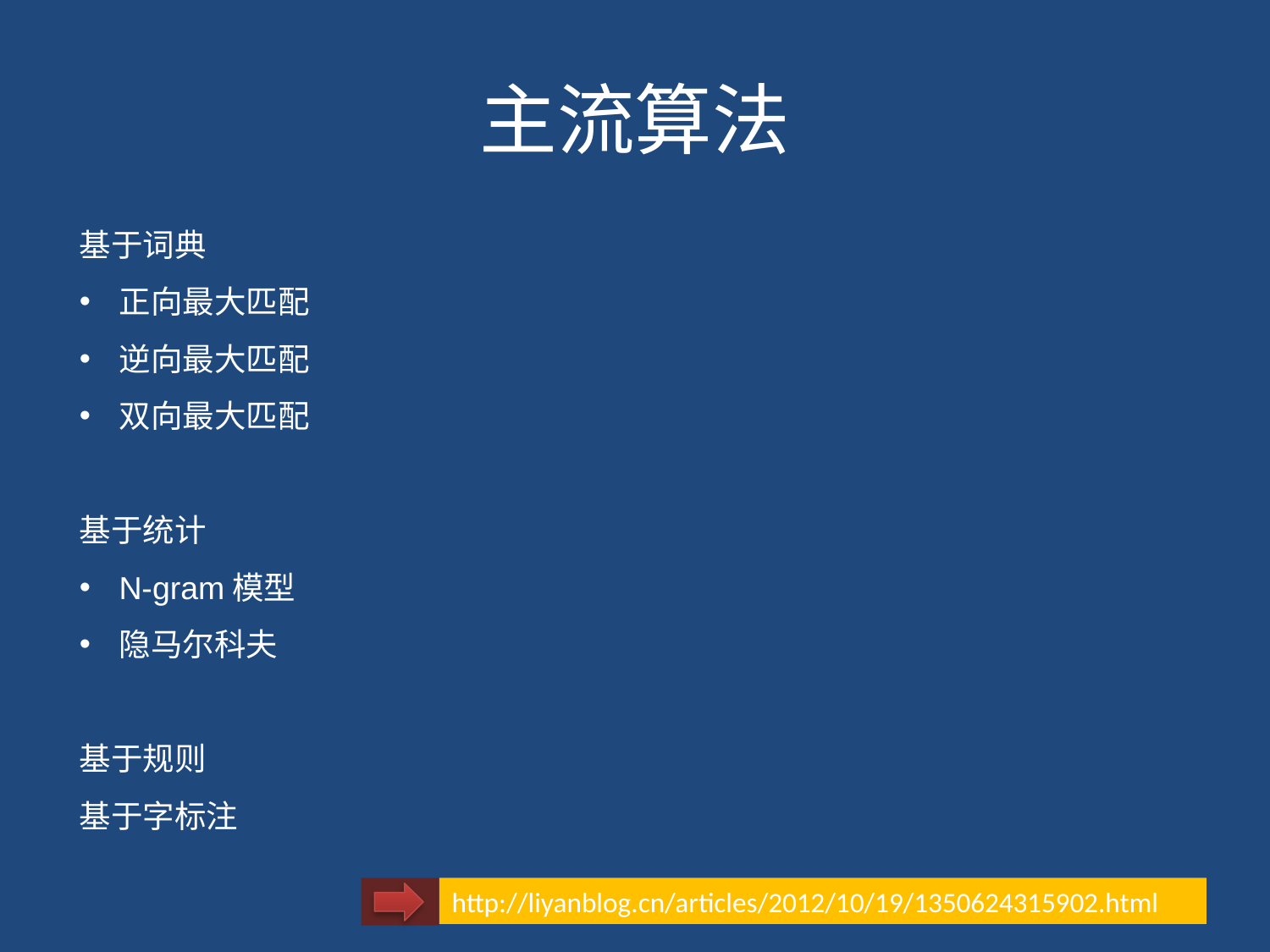

# 主流算法
基于词典
正向最大匹配
逆向最大匹配
双向最大匹配

基于统计
N-gram模型
隐马尔科夫

基于规则
基于字标注

http://liyanblog.cn/articles/2012/10/19/1350624315902.html